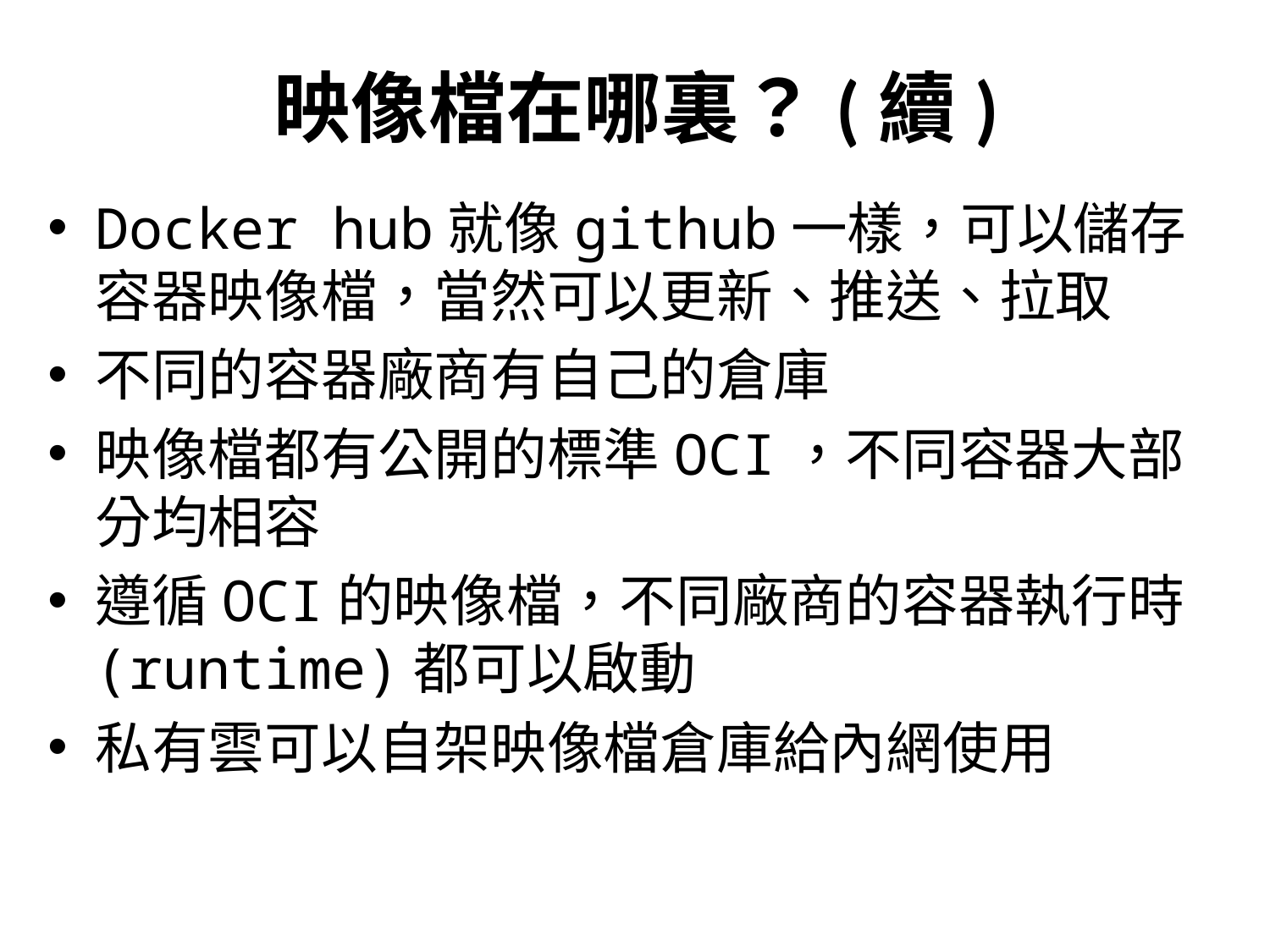

# 映像檔在哪裏？(續)
Docker hub就像github一樣，可以儲存容器映像檔，當然可以更新、推送、拉取
不同的容器廠商有自己的倉庫
映像檔都有公開的標準OCI，不同容器大部分均相容
遵循OCI的映像檔，不同廠商的容器執行時(runtime)都可以啟動
私有雲可以自架映像檔倉庫給內網使用